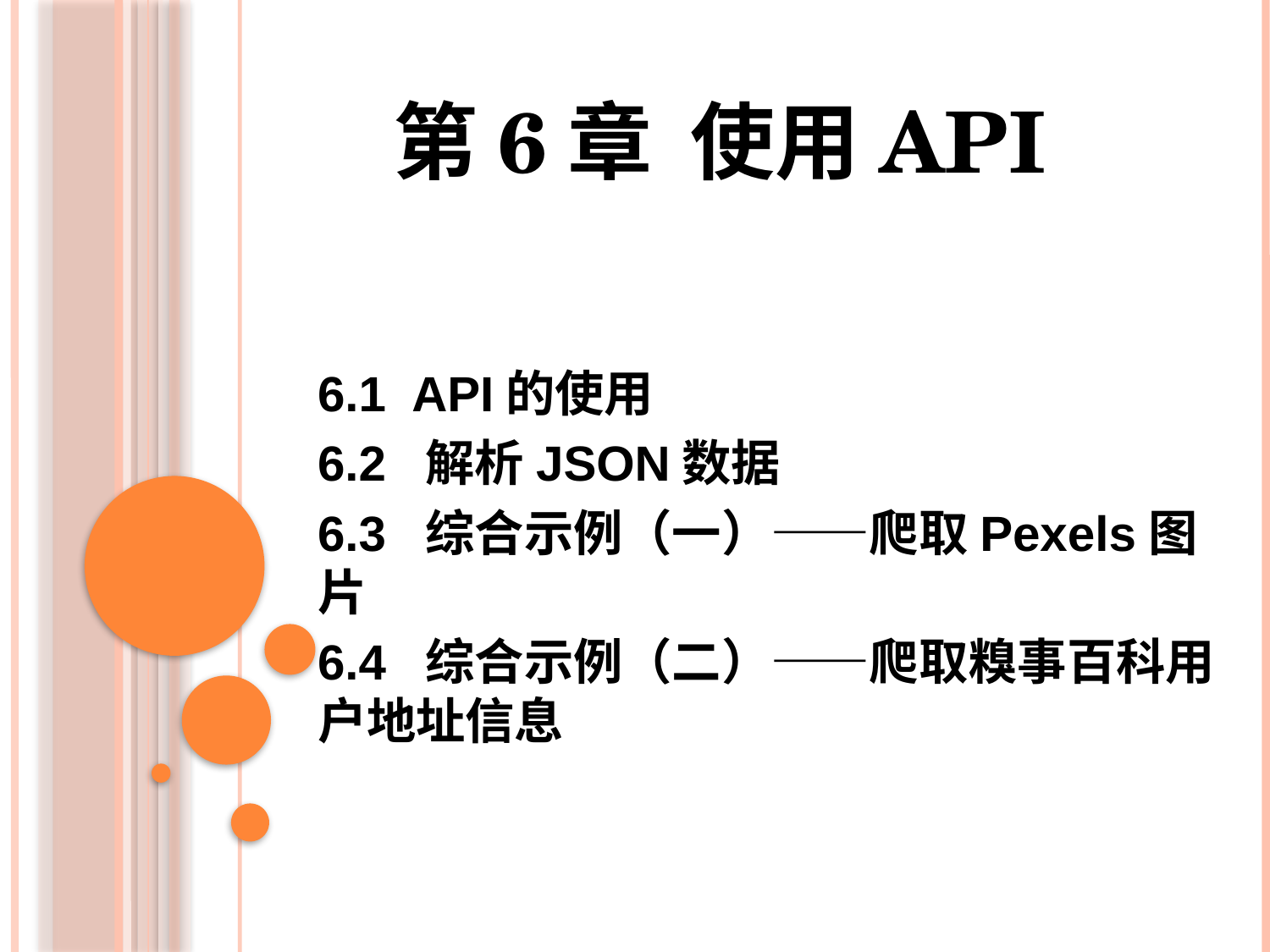

# 第6章  使用API
6.1  API的使用
6.2  解析JSON数据
6.3  综合示例（一）——爬取Pexels图片
6.4  综合示例（二）——爬取糗事百科用户地址信息